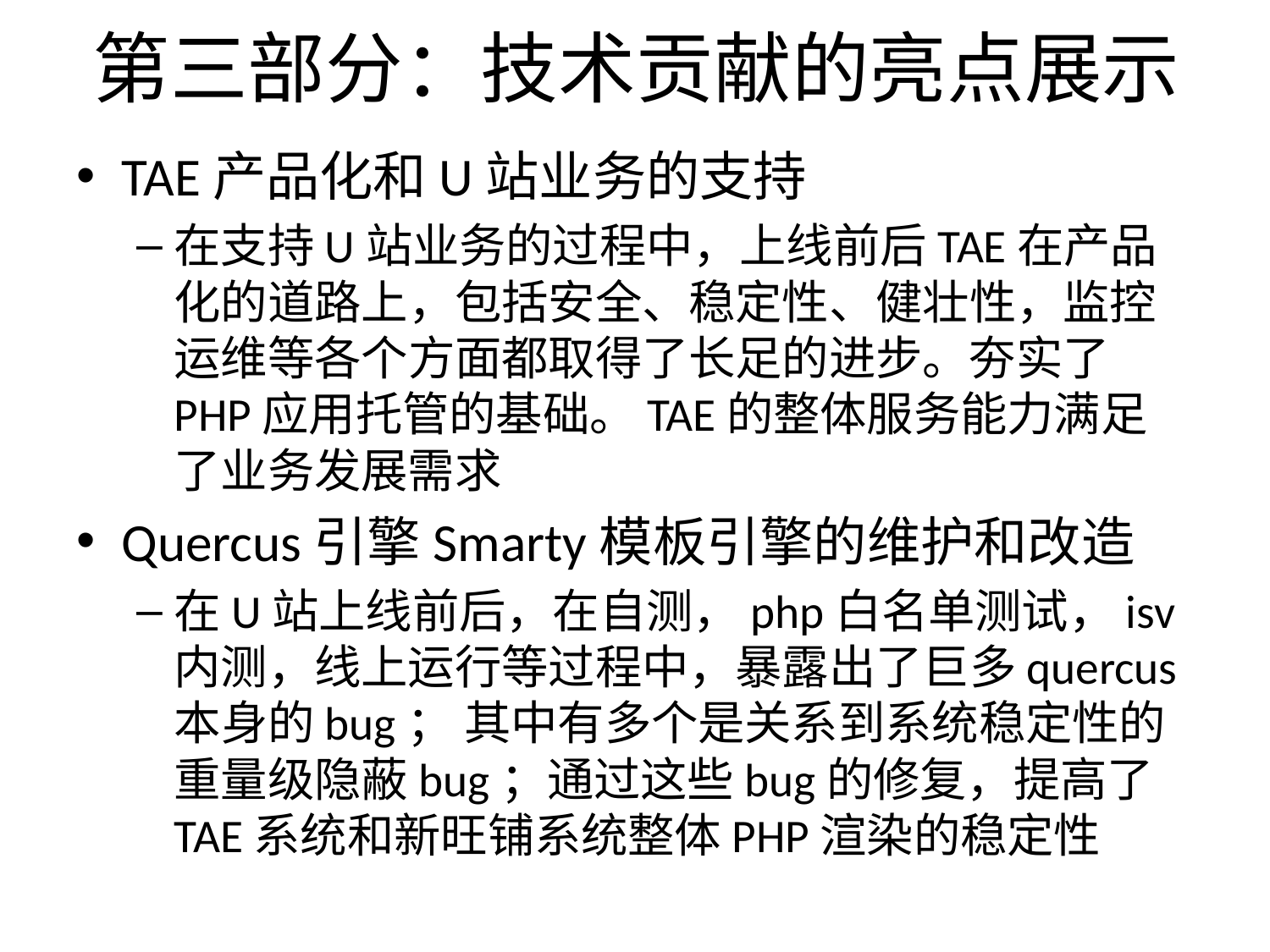

# 第三部分：技术贡献的亮点展示
TAE产品化和U站业务的支持
在支持U站业务的过程中，上线前后TAE在产品化的道路上，包括安全、稳定性、健壮性，监控运维等各个方面都取得了长足的进步。夯实了PHP应用托管的基础。TAE的整体服务能力满足了业务发展需求
Quercus引擎Smarty模板引擎的维护和改造
在U站上线前后，在自测，php白名单测试，isv内测，线上运行等过程中，暴露出了巨多quercus本身的bug； 其中有多个是关系到系统稳定性的重量级隐蔽bug；通过这些bug的修复，提高了TAE系统和新旺铺系统整体PHP渲染的稳定性